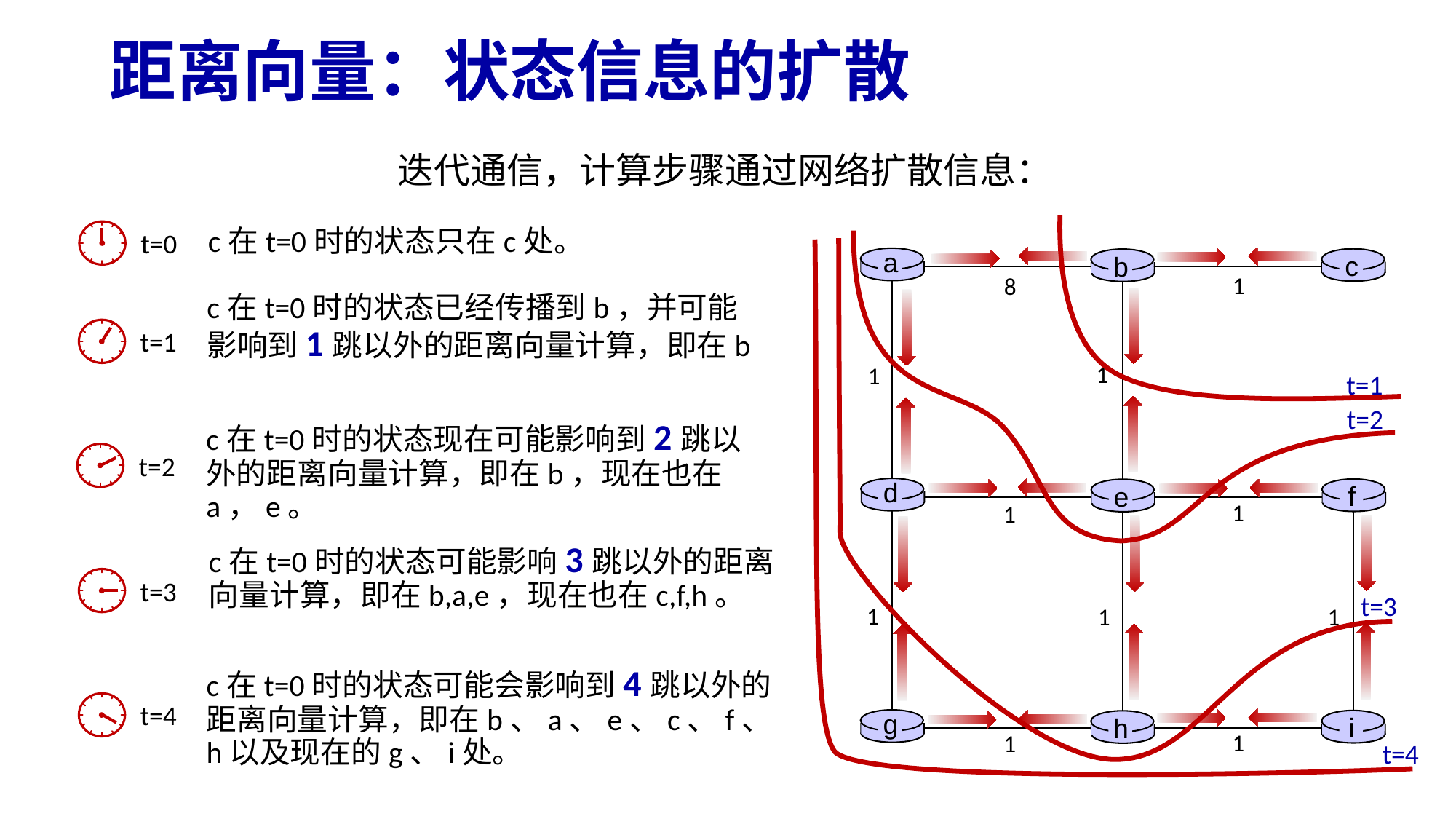

# 距离向量：状态信息的扩散
迭代通信，计算步骤通过网络扩散信息：

t=1
c在t=0时的状态只在c处。

t=0

t=2

t=3

t=4
a

c

b

1
8

1
1

d

f

e

1
1

1
1
1

g

i

h

1
1
c在t=0时的状态已经传播到b，并可能影响到1跳以外的距离向量计算，即在b

t=1
c在t=0时的状态现在可能影响到2跳以外的距离向量计算，即在b，现在也在a，e。

t=2
c在t=0时的状态可能影响3跳以外的距离向量计算，即在b,a,e，现在也在c,f,h。

t=3
c在t=0时的状态可能会影响到4跳以外的距离向量计算，即在b、a、e、c、f、h以及现在的g、i处。

t=4